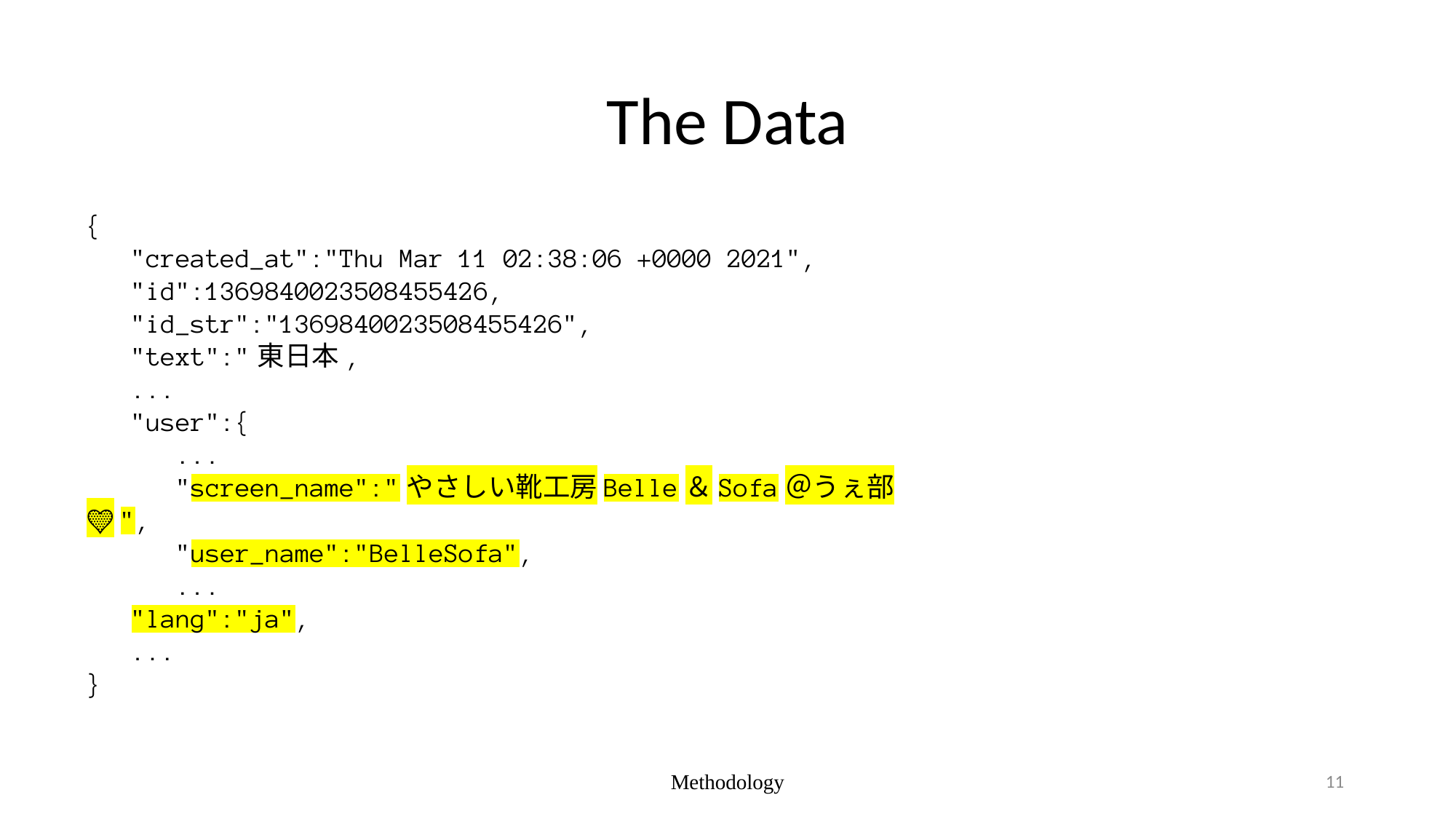

# The Data
{
   "created_at":"Thu Mar 11 02:38:06 +0000 2021",
   "id":1369840023508455426,
   "id_str":"1369840023508455426",
   "text":"東日本,
   ...
   "user":{
      ...
      "screen_name":"やさしい靴工房Belle＆Sofa＠うぇ部💛",
      "user_name":"BelleSofa",
      ...
   "lang":"ja",
   ...
}
Methodology
11